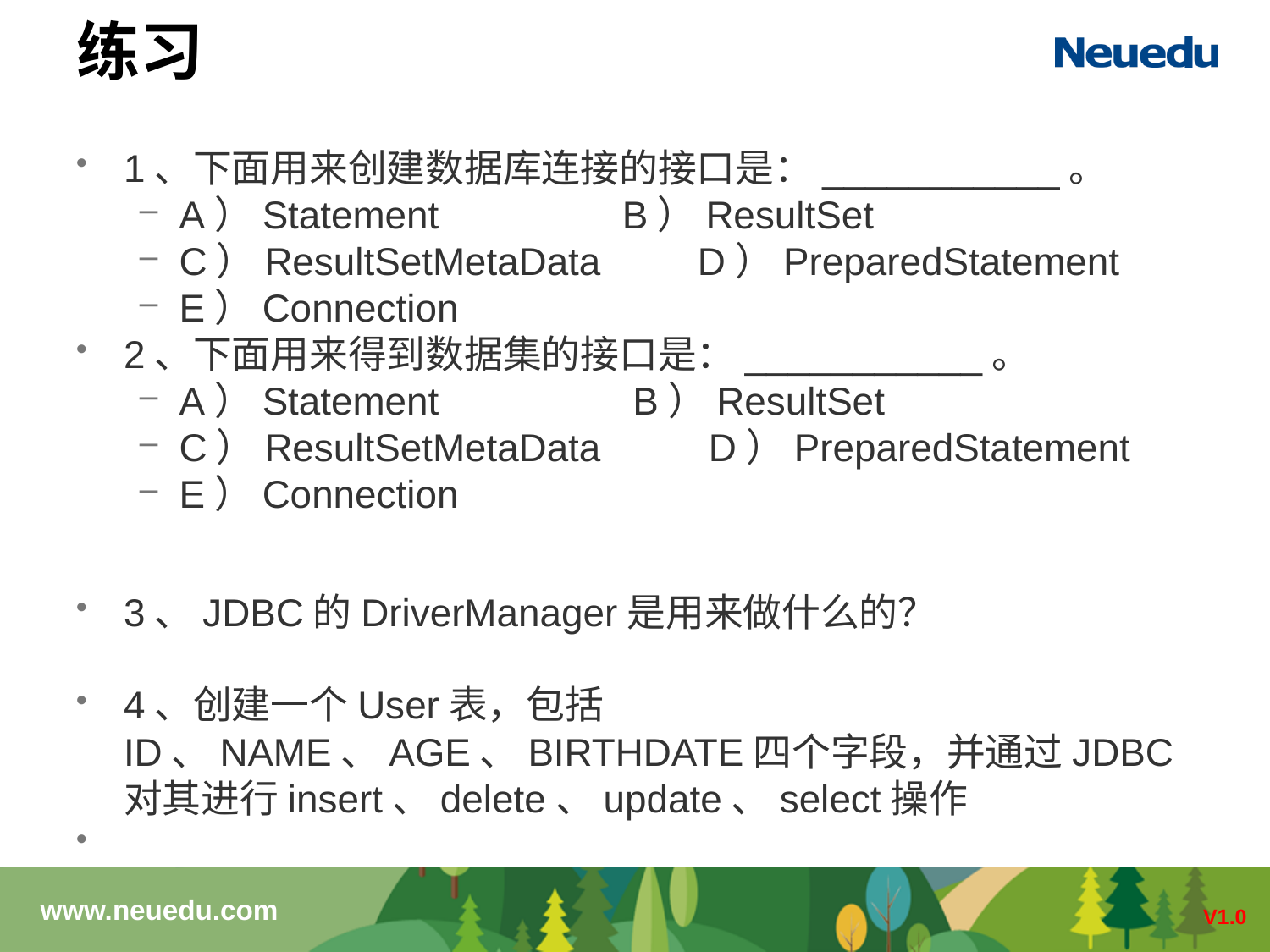

# 练习
1、下面用来创建数据库连接的接口是：___________。
A）Statement                 B）ResultSet
C）ResultSetMetaData         D）PreparedStatement
E）Connection
2、下面用来得到数据集的接口是：___________。
A）Statement                  B）ResultSet
C）ResultSetMetaData          D）PreparedStatement
E）Connection

3、JDBC的DriverManager是用来做什么的？

4、创建一个User表，包括ID、NAME、AGE、BIRTHDATE四个字段，并通过JDBC对其进行insert、delete、update、select操作